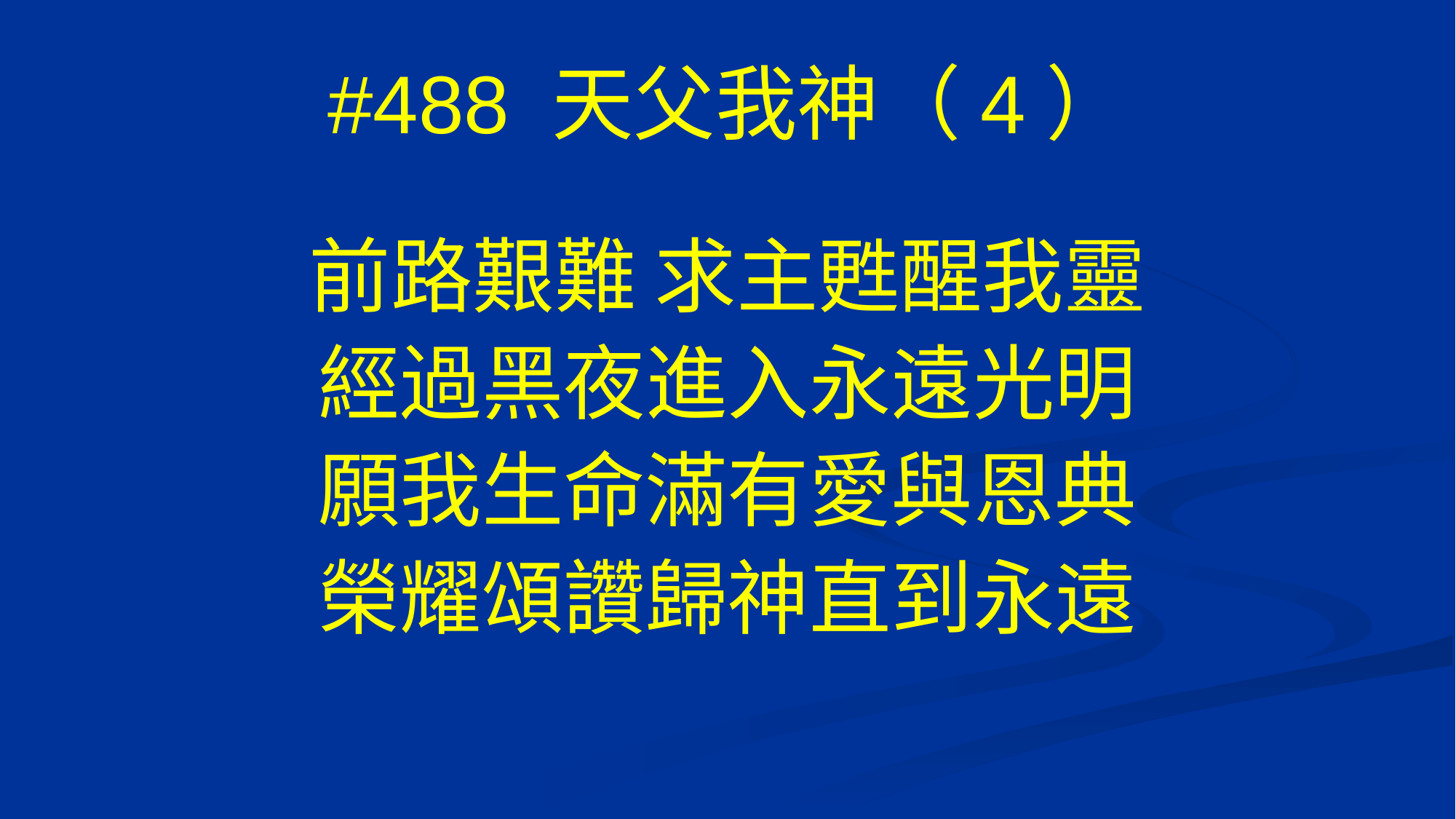

# #488 天父我神（4）
前路艱難 求主甦醒我靈
經過黑夜進入永遠光明
願我生命滿有愛與恩典
榮耀頌讚歸神直到永遠